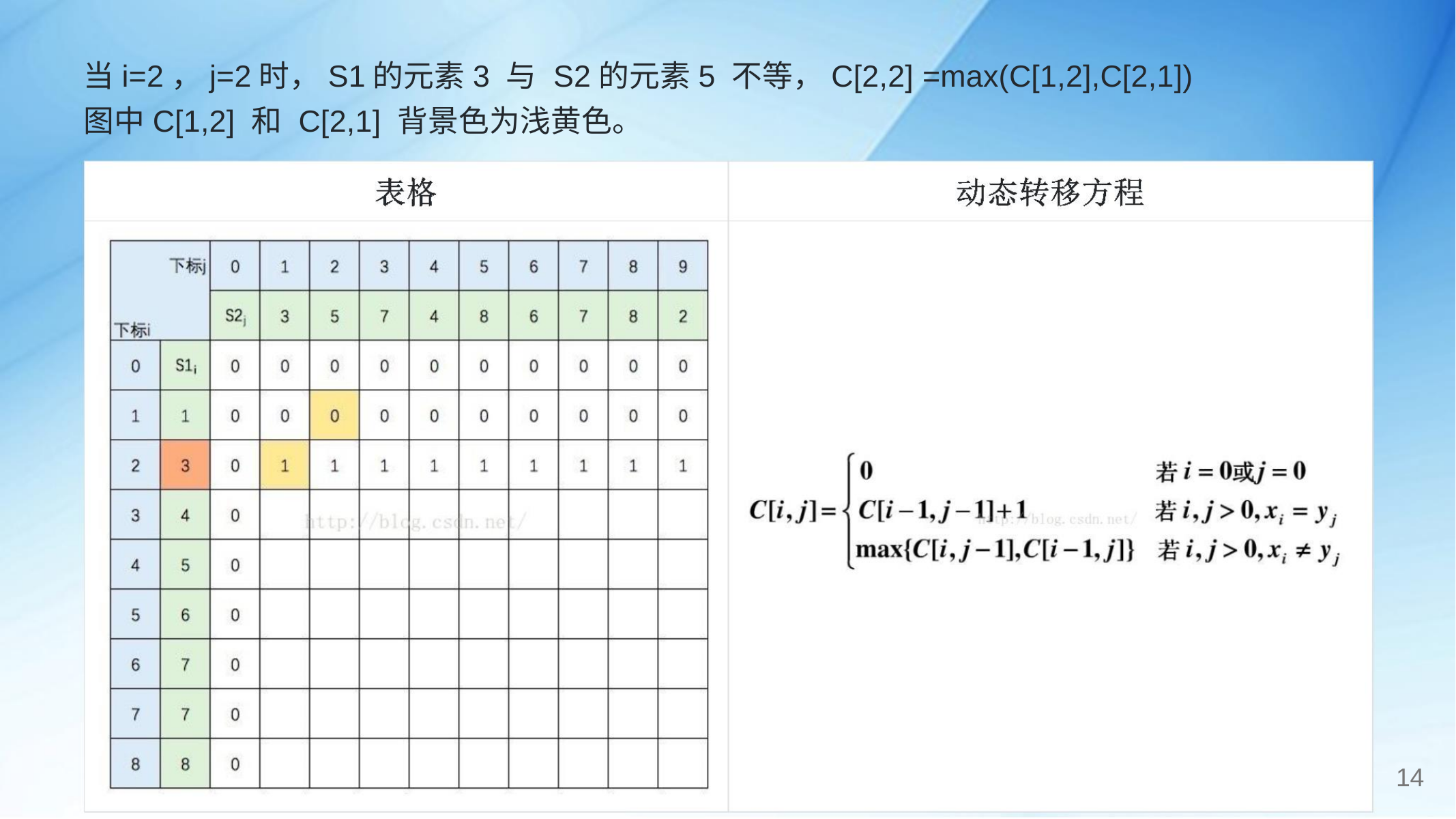

当i=2，j=2时，S1的元素3 与 S2的元素5 不等，C[2,2] =max(C[1,2],C[2,1])
图中C[1,2] 和 C[2,1] 背景色为浅黄色。
14